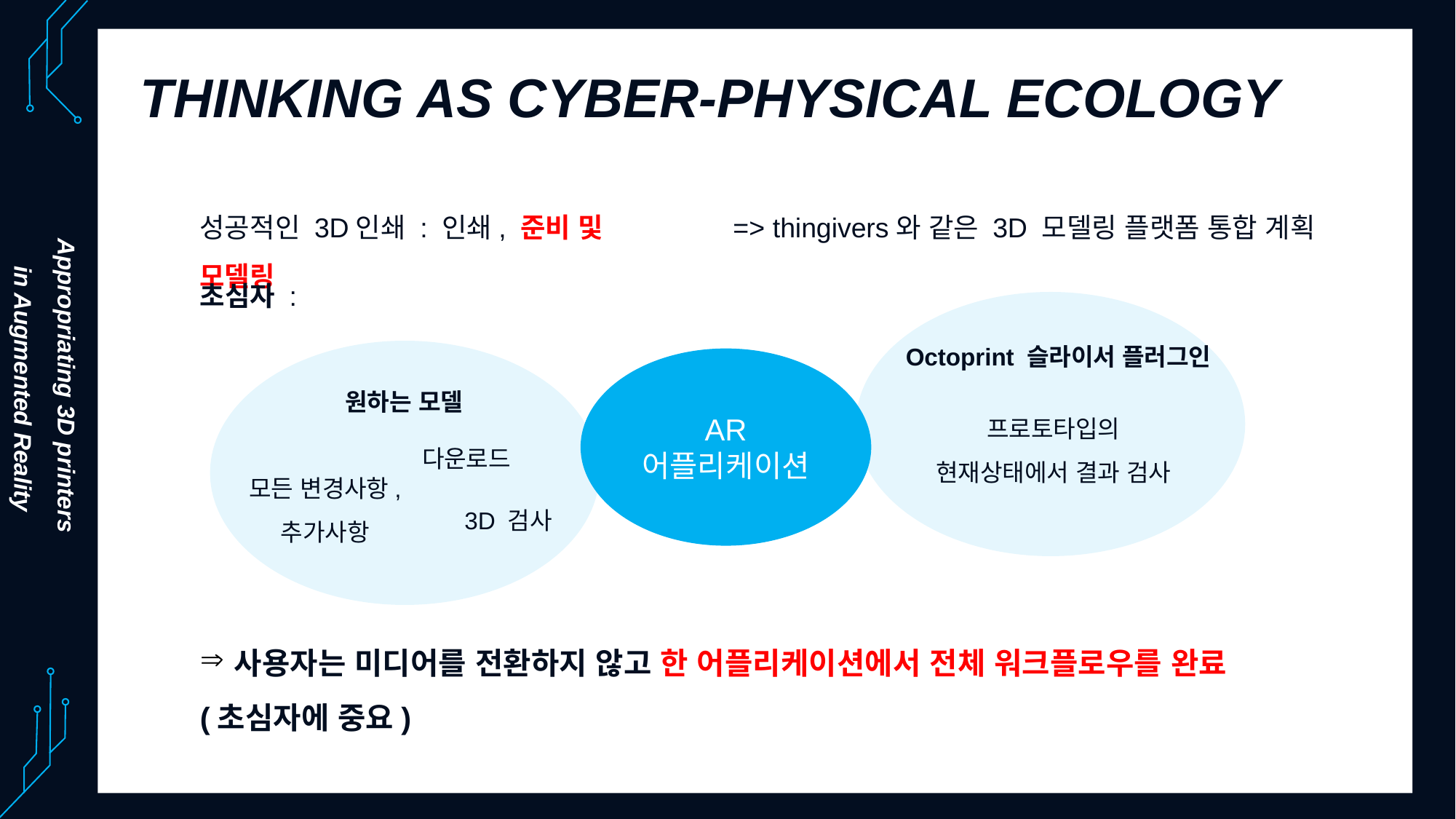

THINKING AS CYBER-PHYSICAL ECOLOGY

성공적인 3D인쇄 : 인쇄, 준비 및 모델링
=> thingivers와 같은 3D 모델링 플랫폼 통합 계획
초심자 :

Octoprint 슬라이서 플러그인

AR 어플리케이션
원하는 모델
프로토타입의 현재상태에서 결과 검사
다운로드
모든 변경사항, 추가사항
3D 검사
Appropriating 3D printers
in Augmented Reality
사용자는 미디어를 전환하지 않고 한 어플리케이션에서 전체 워크플로우를 완료
(초심자에 중요)